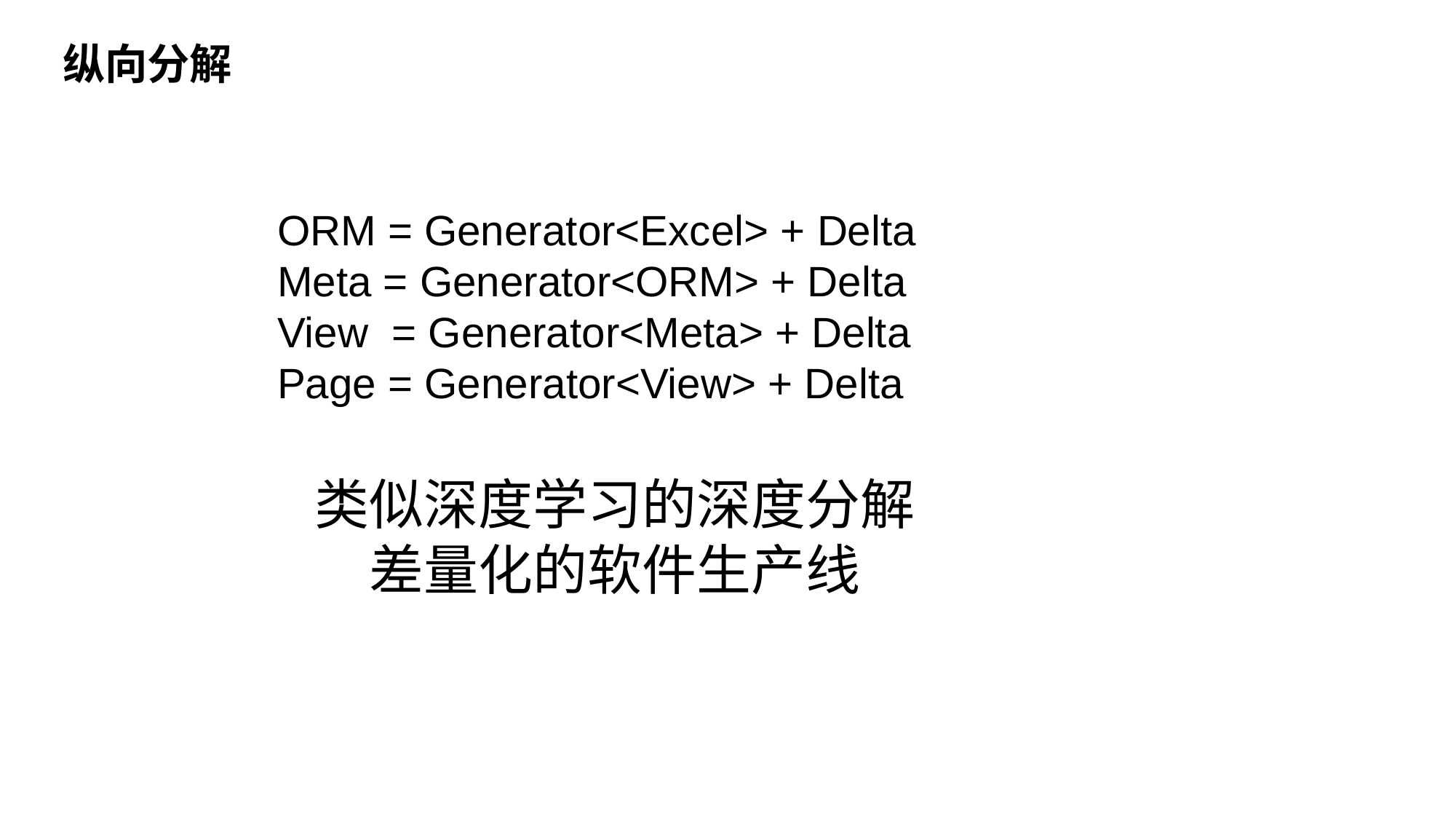

纵向分解
ORM = Generator<Excel> + Delta
Meta = Generator<ORM> + Delta
View  = Generator<Meta> + Delta
Page = Generator<View> + Delta
类似深度学习的深度分解
差量化的软件生产线